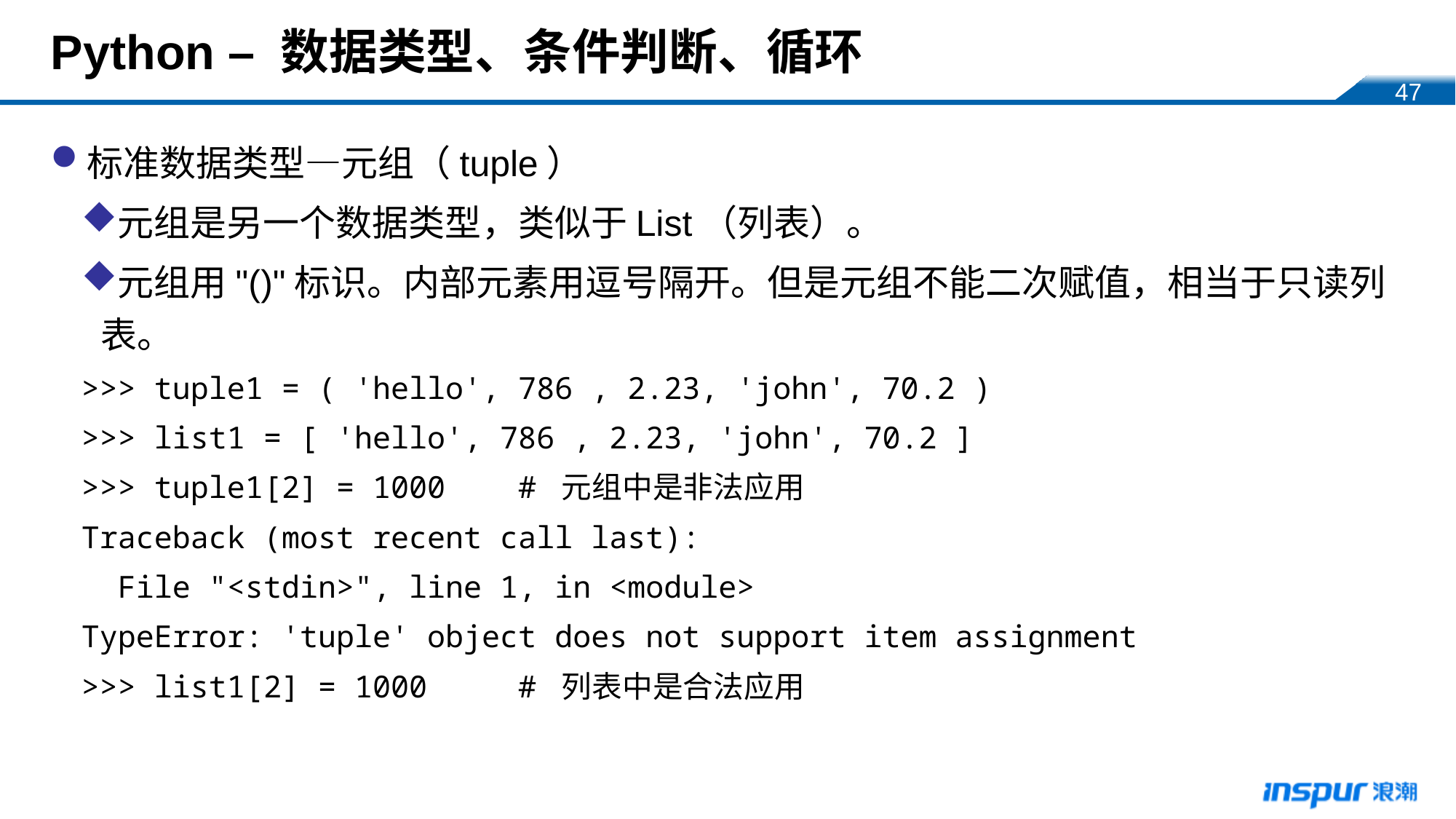

# Python – 数据类型、条件判断、循环
标准数据类型—元组（tuple）
元组是另一个数据类型，类似于List（列表）。
元组用"()"标识。内部元素用逗号隔开。但是元组不能二次赋值，相当于只读列表。
>>> tuple1 = ( 'hello', 786 , 2.23, 'john', 70.2 )
>>> list1 = [ 'hello', 786 , 2.23, 'john', 70.2 ]
>>> tuple1[2] = 1000    # 元组中是非法应用
Traceback (most recent call last):
  File "<stdin>", line 1, in <module>
TypeError: 'tuple' object does not support item assignment
>>> list1[2] = 1000     # 列表中是合法应用